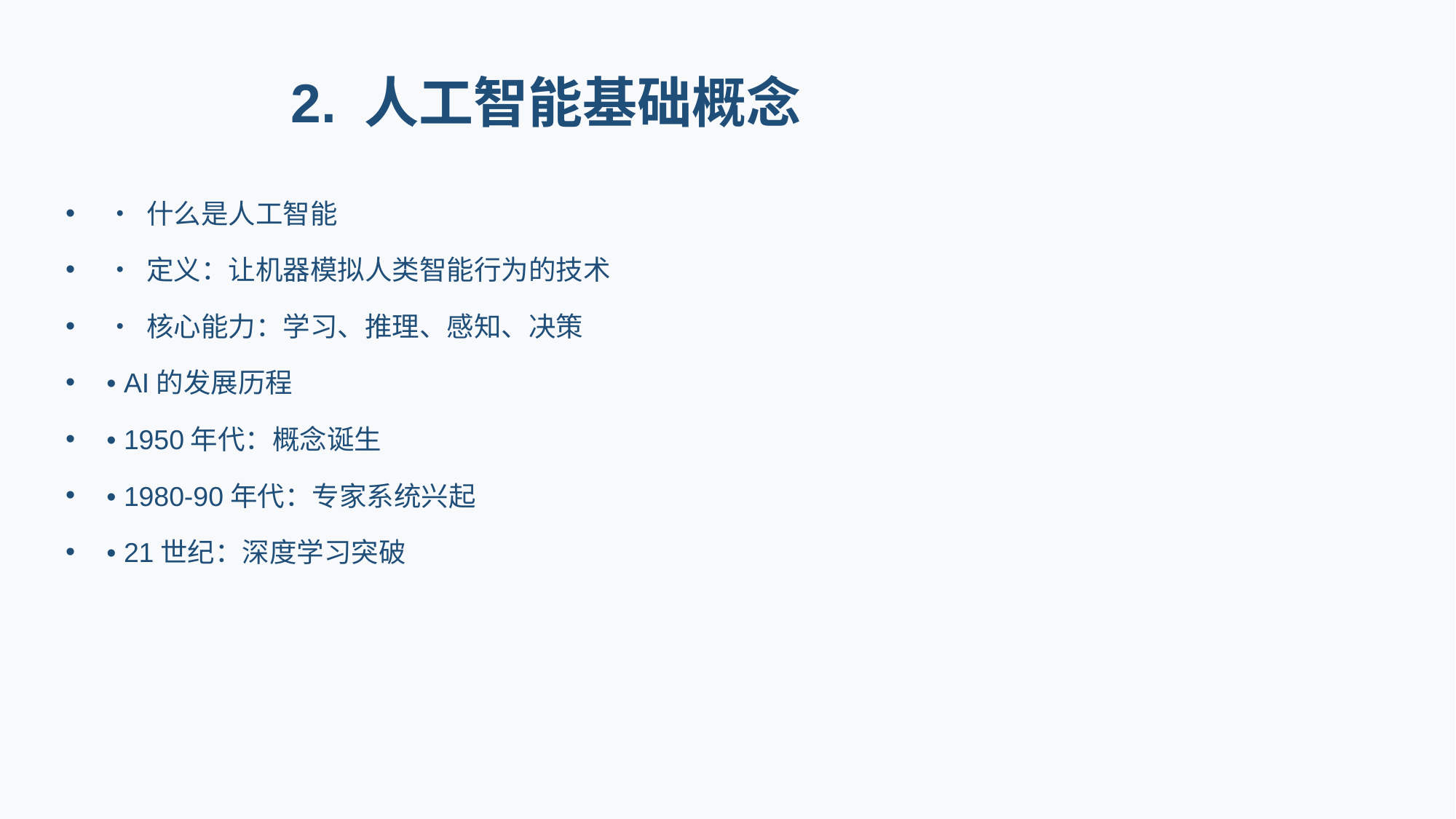

# 2. 人工智能基础概念
• 什么是人工智能
• 定义：让机器模拟人类智能行为的技术
• 核心能力：学习、推理、感知、决策
• AI的发展历程
• 1950年代：概念诞生
• 1980-90年代：专家系统兴起
• 21世纪：深度学习突破